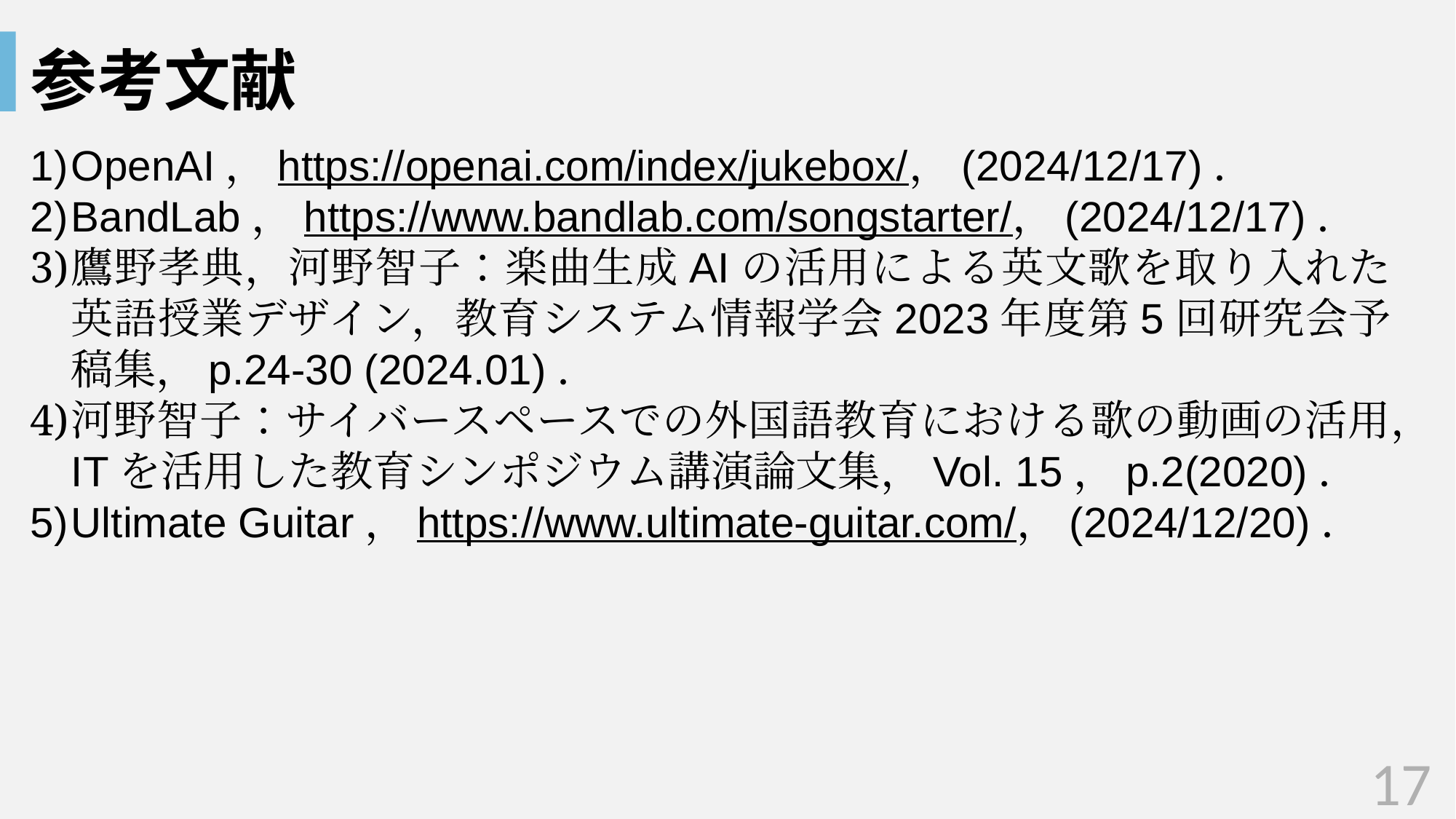

# 参考文献
OpenAI，https://openai.com/index/jukebox/，(2024/12/17)．
BandLab，https://www.bandlab.com/songstarter/，(2024/12/17)．
鷹野孝典，河野智子：楽曲生成AIの活用による英文歌を取り入れた英語授業デザイン，教育システム情報学会2023年度第5回研究会予稿集，p.24-30 (2024.01)．
河野智子：サイバースペースでの外国語教育における歌の動画の活用，ITを活用した教育シンポジウム講演論文集，Vol. 15，p.2(2020)．
Ultimate Guitar，https://www.ultimate-guitar.com/，(2024/12/20)．
17